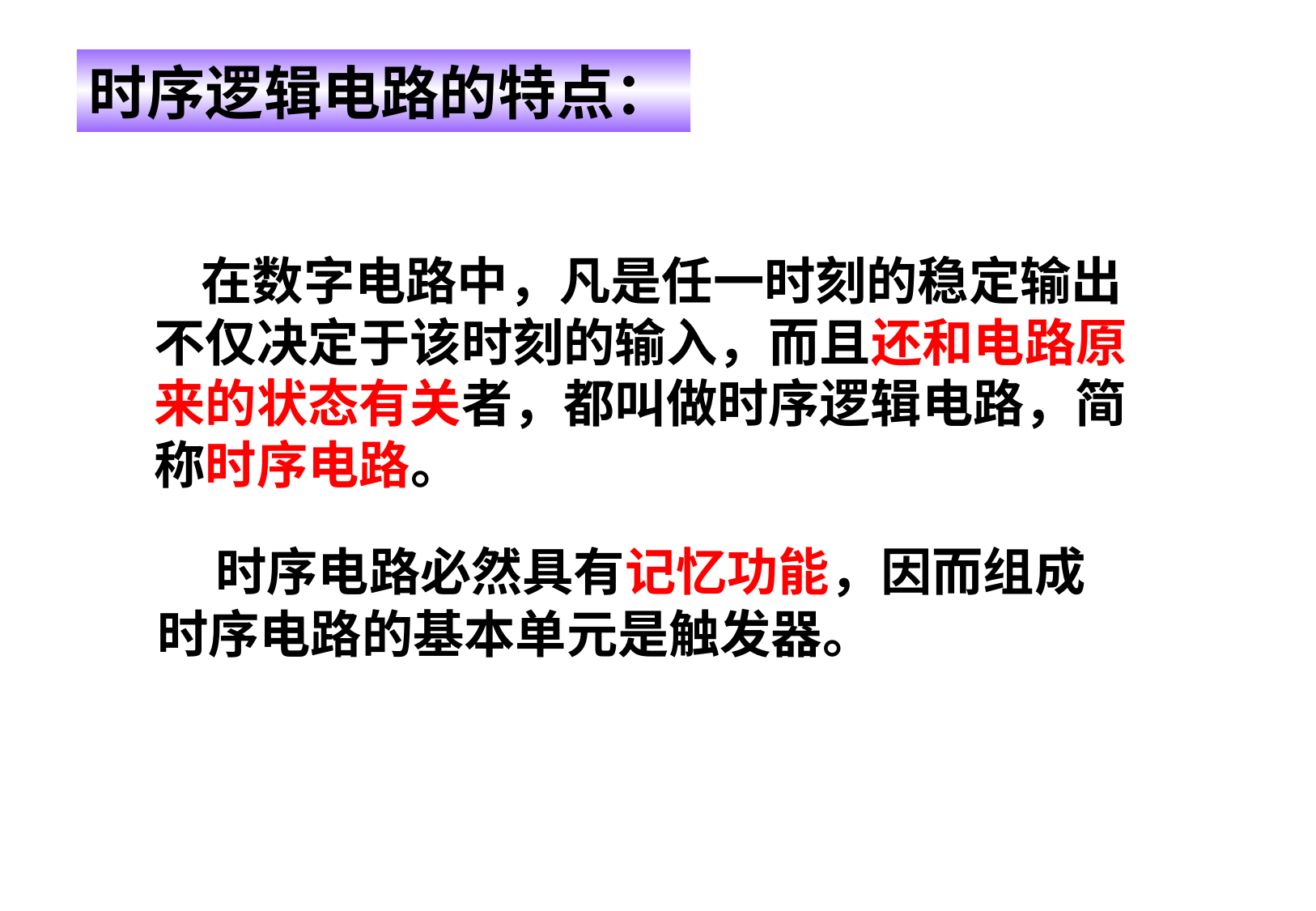

时序逻辑电路的特点：
   在数字电路中，凡是任一时刻的稳定输出不仅决定于该时刻的输入，而且还和电路原来的状态有关者，都叫做时序逻辑电路，简称时序电路。
    时序电路必然具有记忆功能，因而组成时序电路的基本单元是触发器。